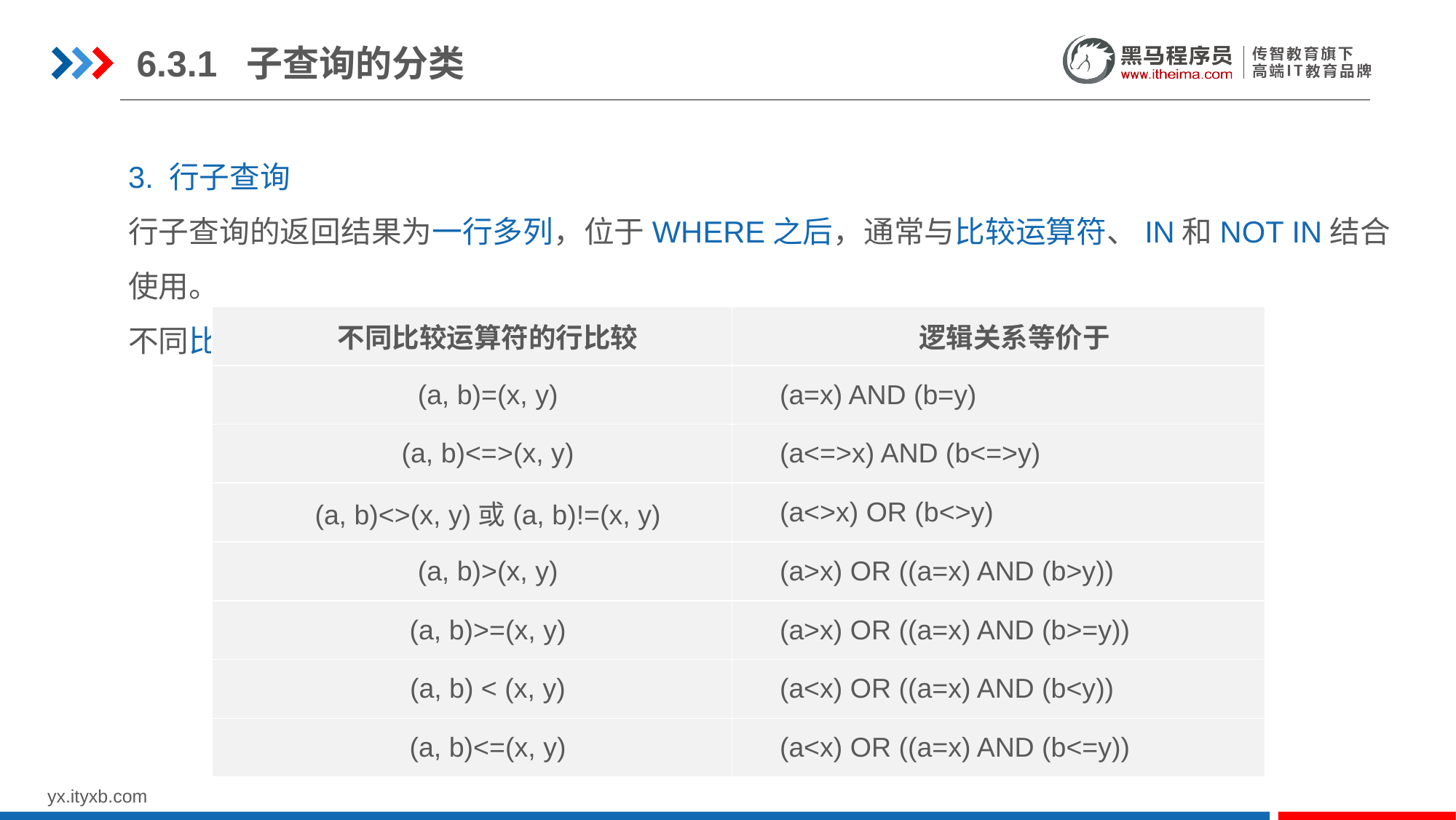

6.3.1  子查询的分类
3. 行子查询
行子查询的返回结果为一行多列，位于WHERE之后，通常与比较运算符、IN和NOT IN结合使用。
不同比较运算符的行比较：
| 不同比较运算符的行比较 | 逻辑关系等价于 |
| --- | --- |
| (a, b)=(x, y) | (a=x) AND (b=y) |
| (a, b)<=>(x, y) | (a<=>x) AND (b<=>y) |
| (a, b)<>(x, y)或(a, b)!=(x, y) | (a<>x) OR (b<>y) |
| (a, b)>(x, y) | (a>x) OR ((a=x) AND (b>y)) |
| (a, b)>=(x, y) | (a>x) OR ((a=x) AND (b>=y)) |
| (a, b) < (x, y) | (a<x) OR ((a=x) AND (b<y)) |
| (a, b)<=(x, y) | (a<x) OR ((a=x) AND (b<=y)) |